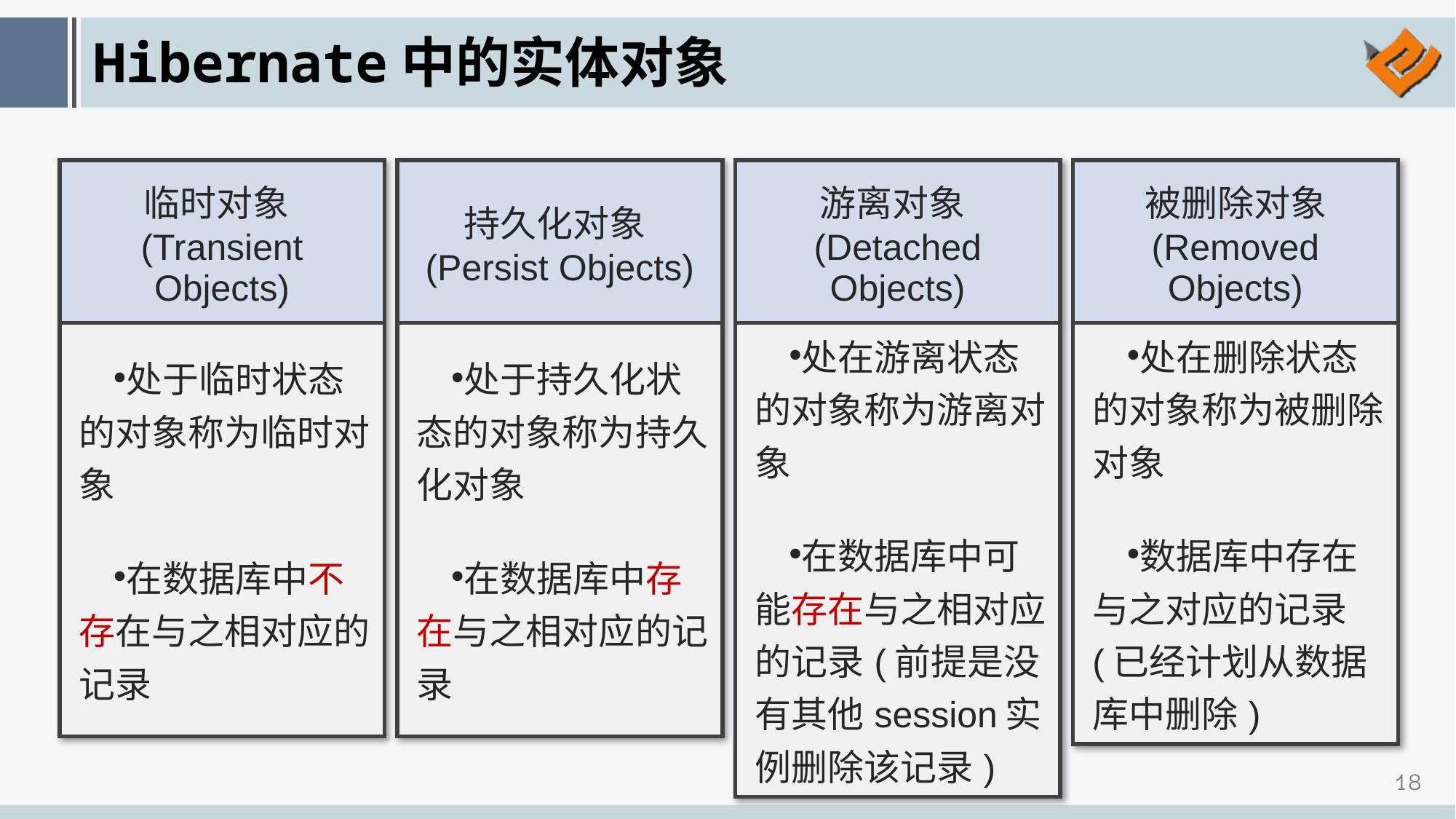

# Hibernate中的实体对象
| 临时对象(Transient Objects) |
| --- |
| 处于临时状态的对象称为临时对象 在数据库中不存在与之相对应的记录 |
| 持久化对象(Persist Objects) |
| --- |
| 处于持久化状态的对象称为持久化对象 在数据库中存在与之相对应的记录 |
| 游离对象(Detached Objects) |
| --- |
| 处在游离状态的对象称为游离对象 在数据库中可能存在与之相对应的记录(前提是没有其他session实例删除该记录) |
| 被删除对象 (Removed Objects) |
| --- |
| 处在删除状态的对象称为被删除对象 数据库中存在与之对应的记录(已经计划从数据库中删除) |